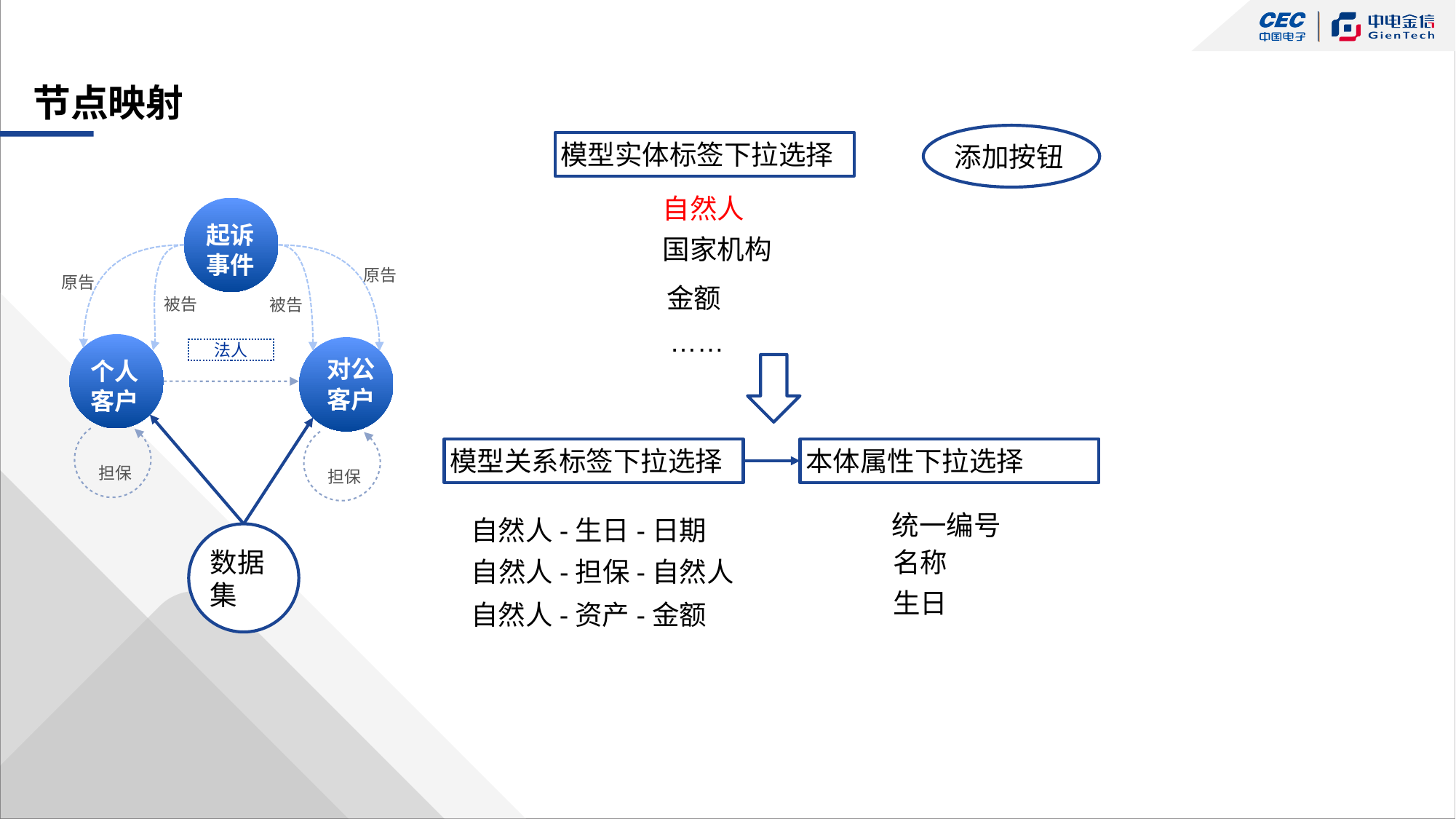

# 节点映射
添加按钮
模型实体标签下拉选择
自然人

起诉事件
国家机构
原告
原告
金额
被告
被告
……

对公客户
法人
个人客户

担保
担保

模型关系标签下拉选择
本体属性下拉选择
统一编号
自然人-生日-日期
数据集
名称
自然人-担保-自然人
生日
自然人-资产-金额